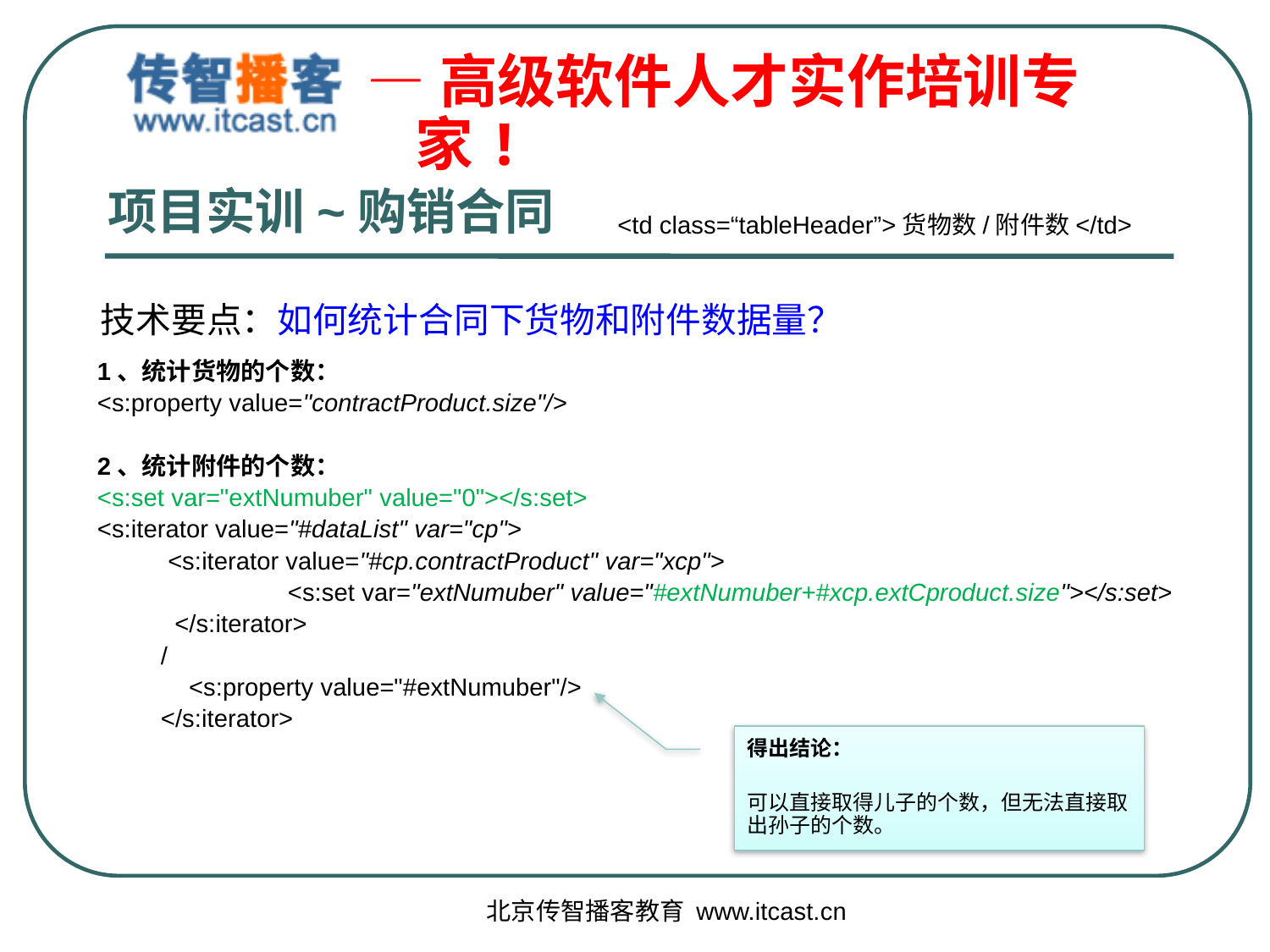

# 项目实训~购销合同
<td class=“tableHeader”>货物数/附件数</td>
技术要点：如何统计合同下货物和附件数据量？
1、统计货物的个数：
<s:property value="contractProduct.size"/>

2、统计附件的个数：
<s:set var="extNumuber" value="0"></s:set>
<s:iterator value="#dataList" var="cp">
 <s:iterator value="#cp.contractProduct" var="xcp">
	<s:set var="extNumuber" value="#extNumuber+#xcp.extCproduct.size"></s:set>
  </s:iterator>
/
    <s:property value="#extNumuber"/>
</s:iterator>

得出结论：

可以直接取得儿子的个数，但无法直接取出孙子的个数。
北京传智播客教育 www.itcast.cn